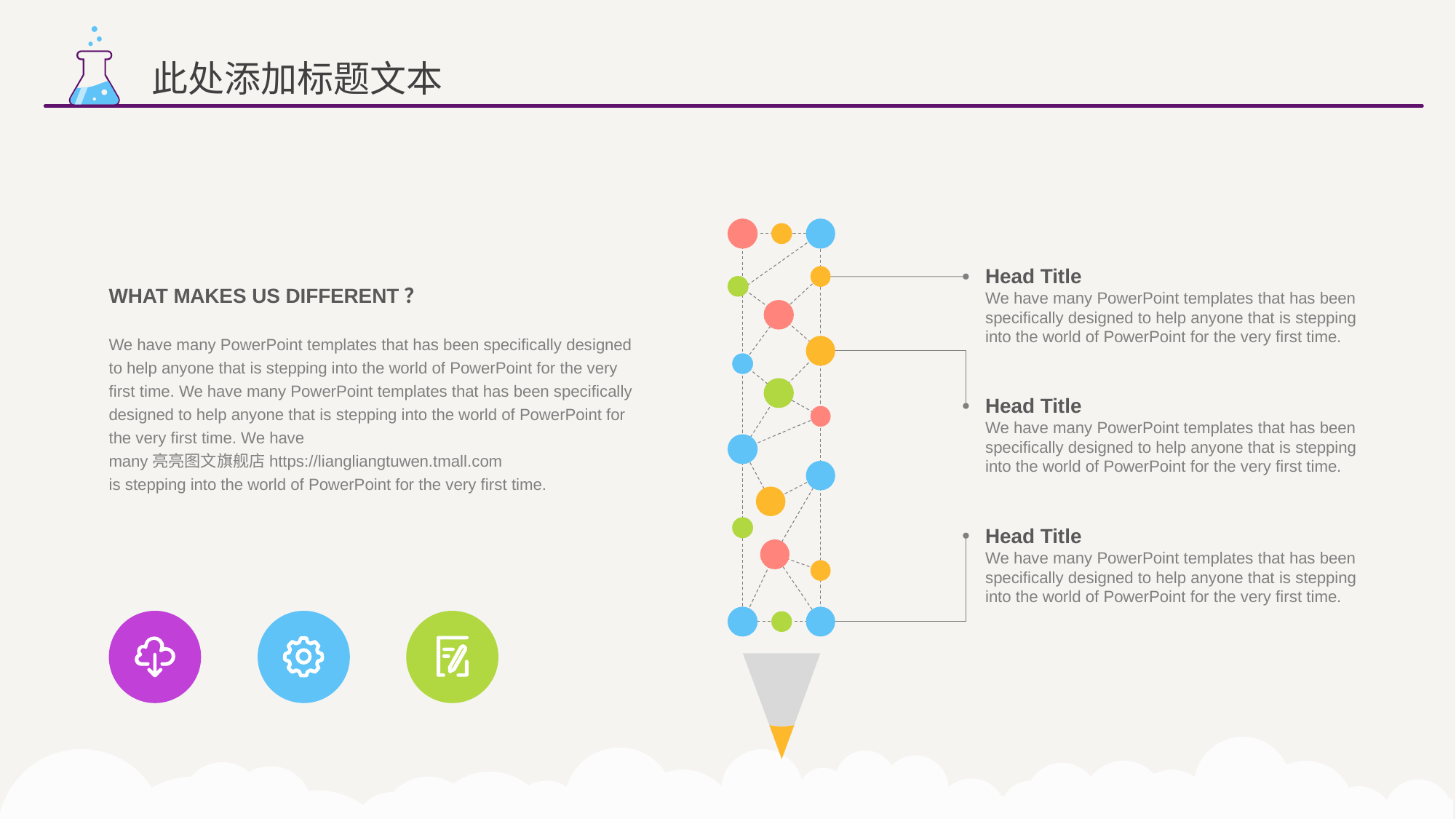

此处添加标题文本

Head Title
We have many PowerPoint templates that has been specifically designed to help anyone that is stepping into the world of PowerPoint for the very first time.

WHAT MAKES US DIFFERENT？

We have many PowerPoint templates that has been specifically designed to help anyone that is stepping into the world of PowerPoint for the very first time. We have many PowerPoint templates that has been specifically designed to help anyone that is stepping into the world of PowerPoint for the very first time. We have many亮亮图文旗舰店https://liangliangtuwen.tmall.com
is stepping into the world of PowerPoint for the very first time.

Head Title
We have many PowerPoint templates that has been specifically designed to help anyone that is stepping into the world of PowerPoint for the very first time.
Head Title
We have many PowerPoint templates that has been specifically designed to help anyone that is stepping into the world of PowerPoint for the very first time.